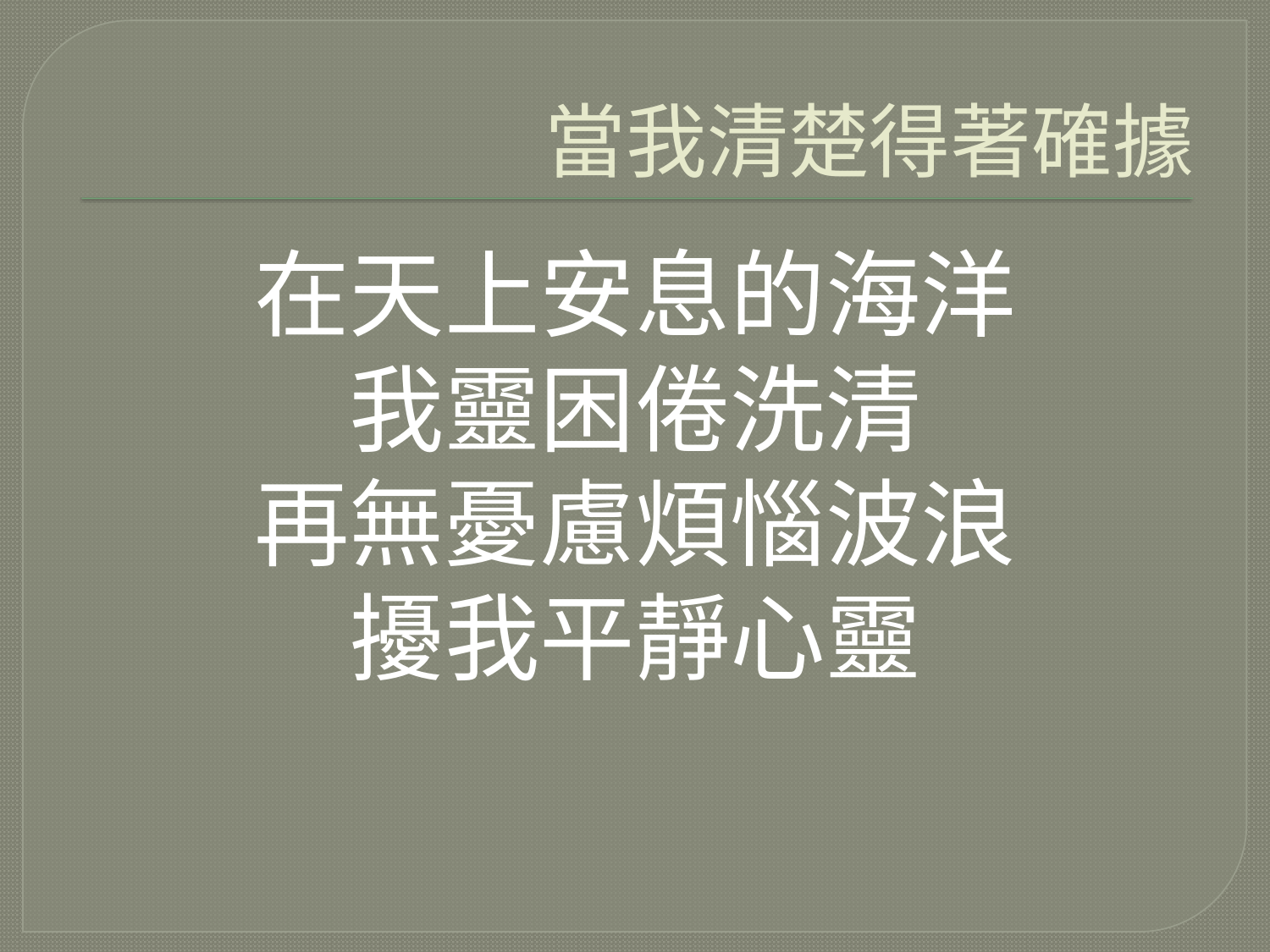

# 當我清楚得著確據
在天上安息的海洋
我靈困倦洗清
再無憂慮煩惱波浪
擾我平靜心靈